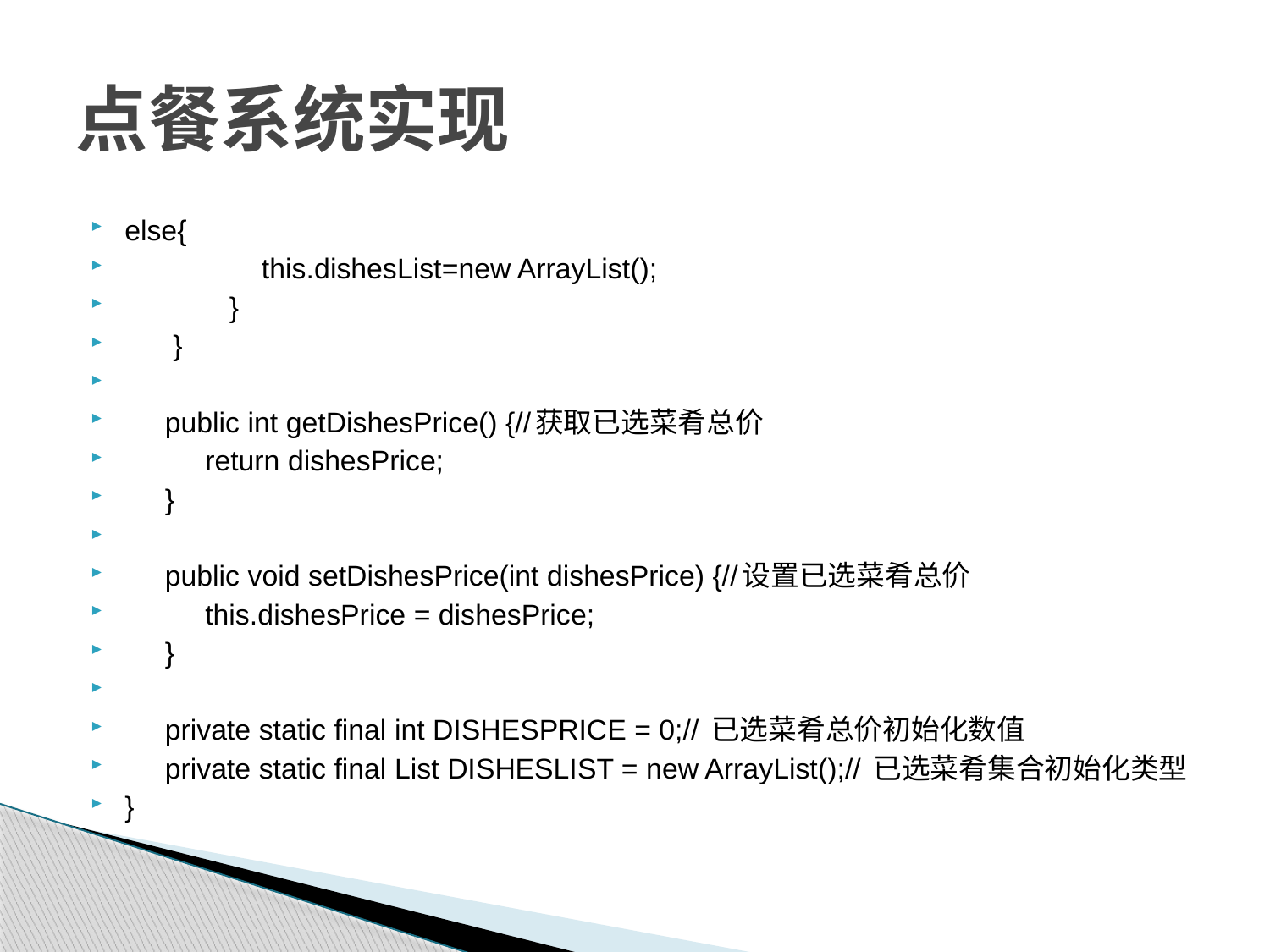

# 点餐系统实现
else{
                 this.dishesList=new ArrayList();
             }
      }

     public int getDishesPrice() {//获取已选菜肴总价
          return dishesPrice;
     }

     public void setDishesPrice(int dishesPrice) {//设置已选菜肴总价
          this.dishesPrice = dishesPrice;
     }

     private static final int DISHESPRICE = 0;// 已选菜肴总价初始化数值
     private static final List DISHESLIST = new ArrayList();// 已选菜肴集合初始化类型
}